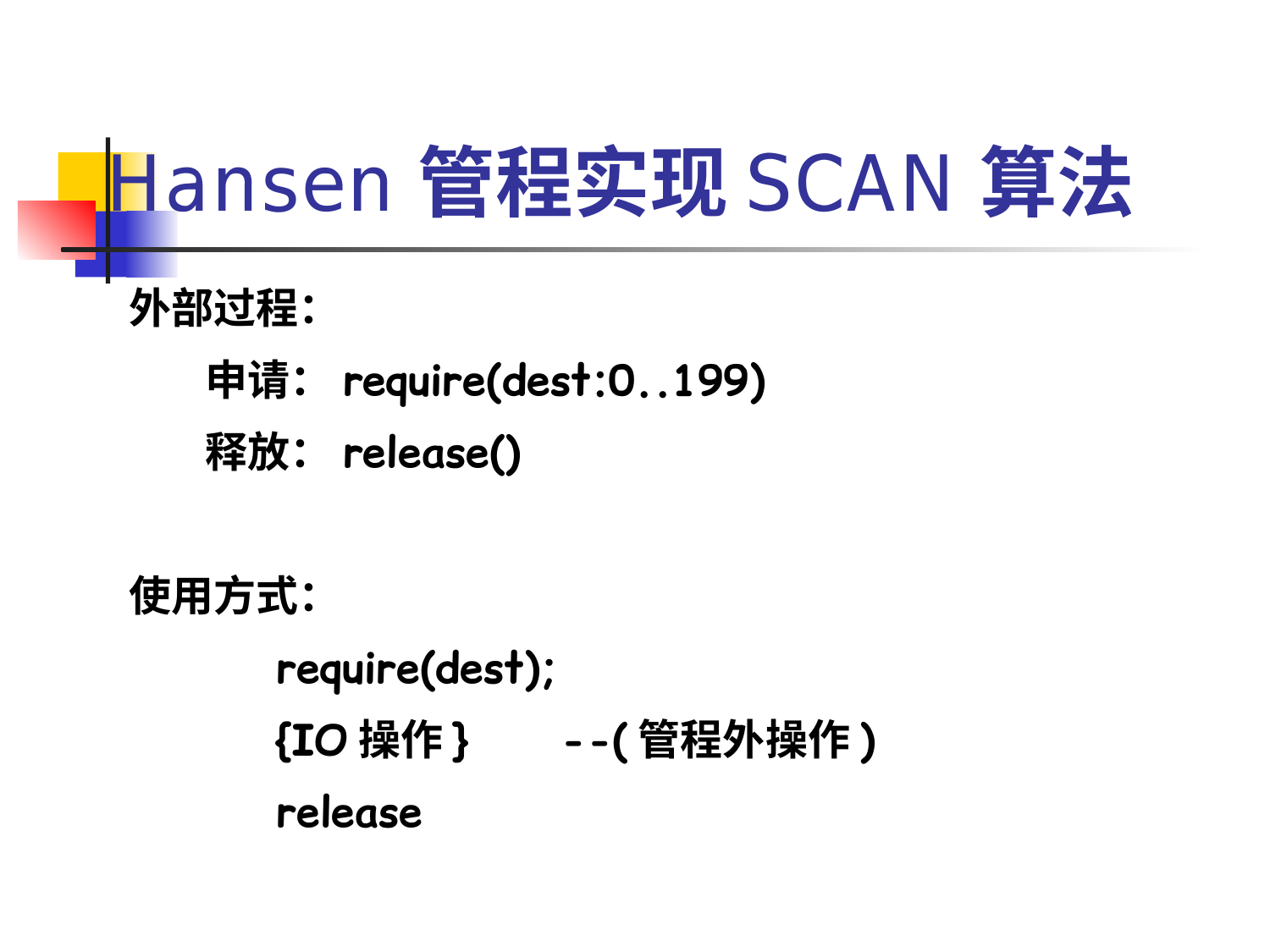

# Hansen管程实现SCAN算法
外部过程：
       申请：require(dest:0..199)
       释放：release()

使用方式：
        require(dest);
        {IO操作}     --(管程外操作)
        release